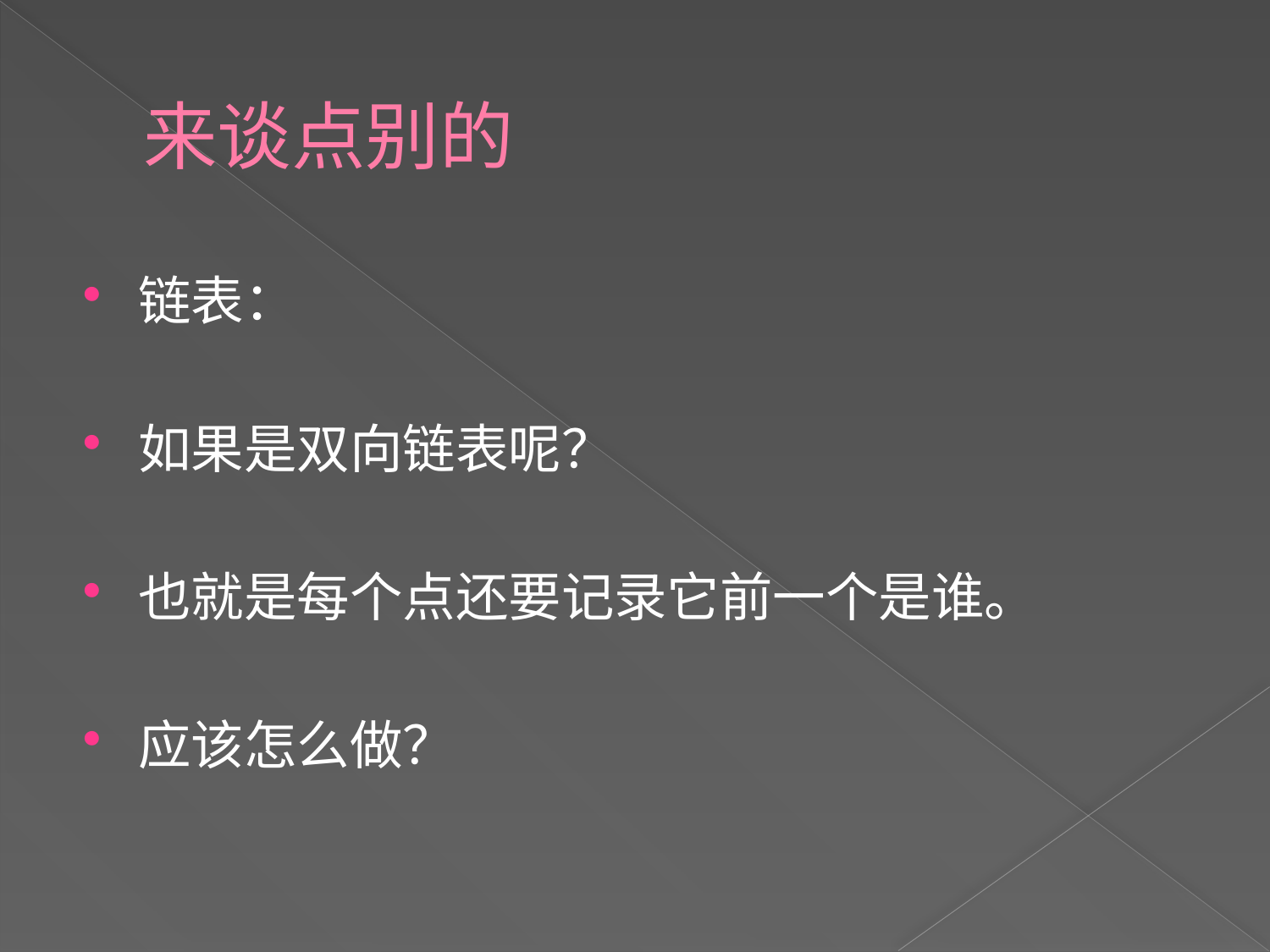

# 来谈点别的
链表：

如果是双向链表呢？

也就是每个点还要记录它前一个是谁。

应该怎么做？